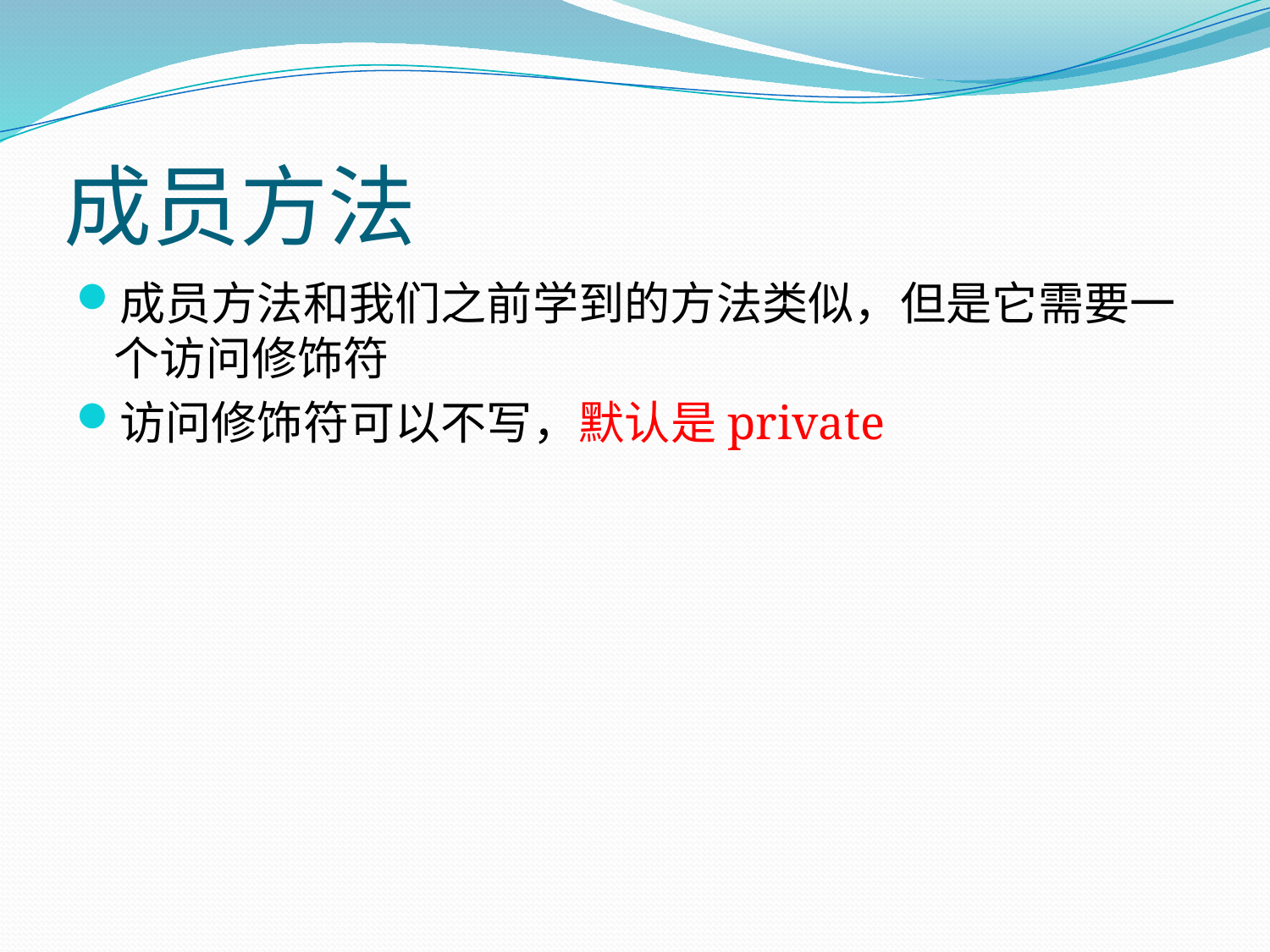

# 成员方法
成员方法和我们之前学到的方法类似，但是它需要一个访问修饰符
访问修饰符可以不写，默认是private